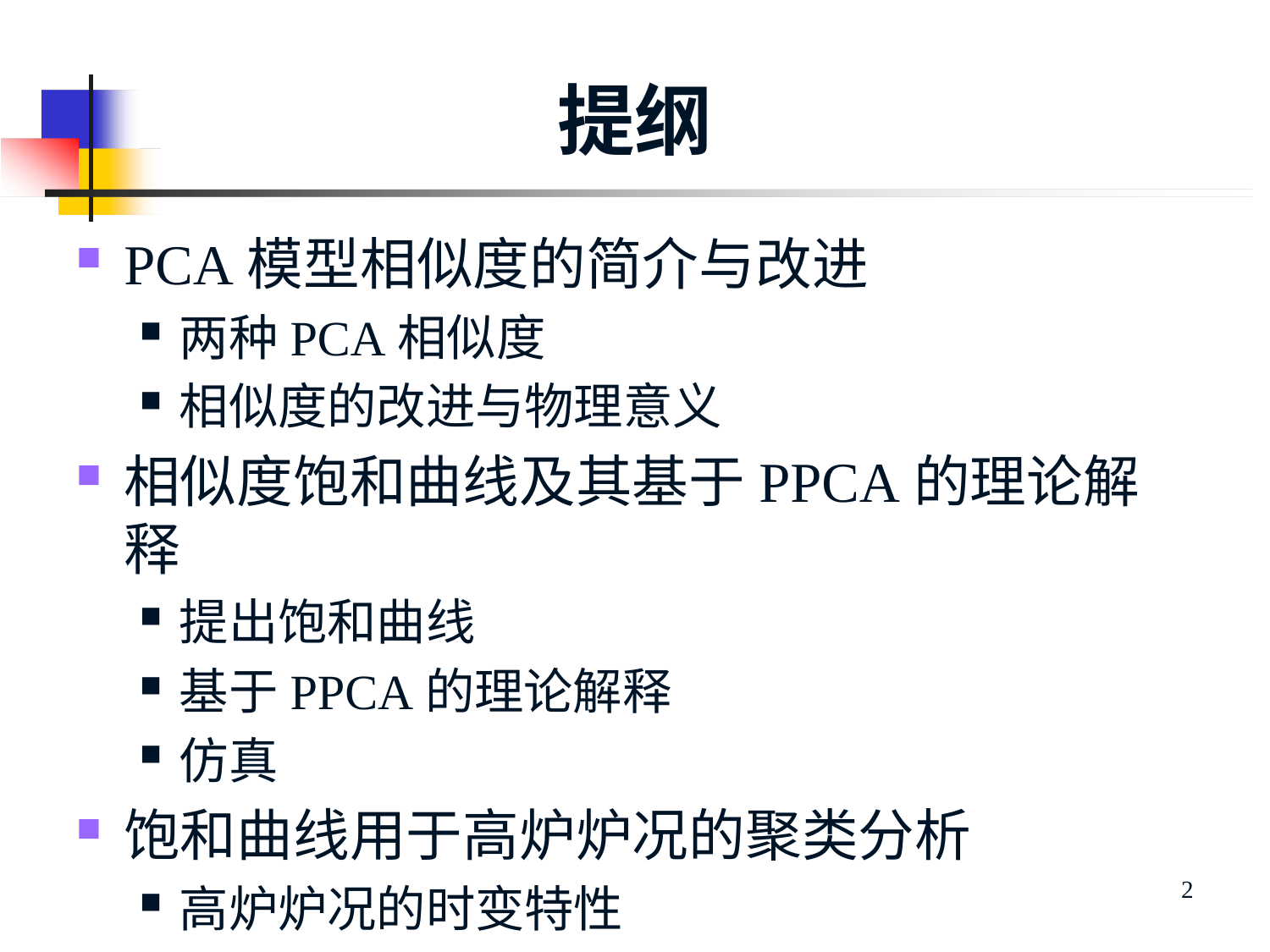

# 提纲
PCA模型相似度的简介与改进
两种PCA相似度
相似度的改进与物理意义
相似度饱和曲线及其基于PPCA的理论解释
提出饱和曲线
基于PPCA的理论解释
仿真
饱和曲线用于高炉炉况的聚类分析
高炉炉况的时变特性

2